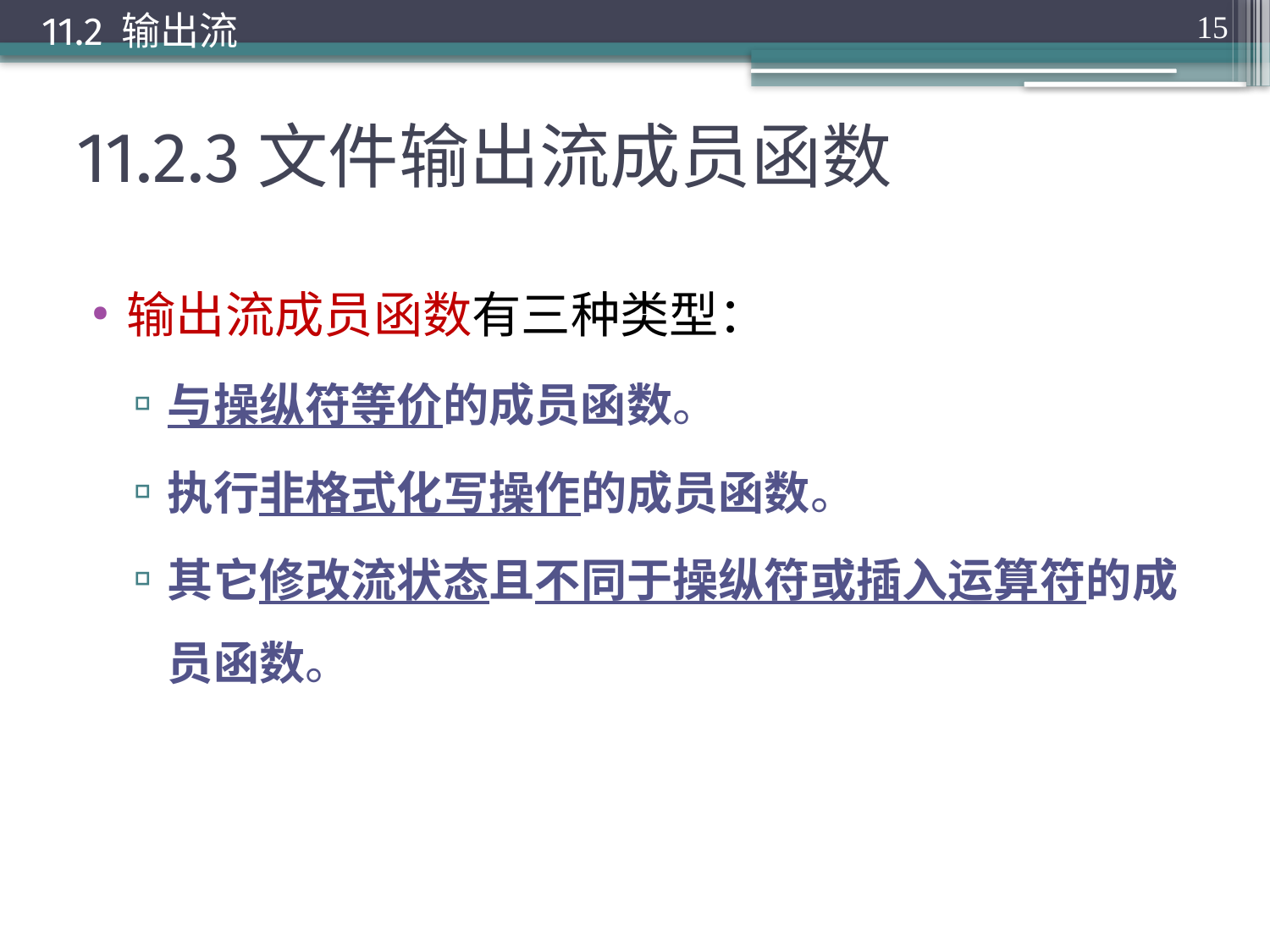

11.2 输出流
15
# 11.2.3文件输出流成员函数
输出流成员函数有三种类型：
与操纵符等价的成员函数。
执行非格式化写操作的成员函数。
其它修改流状态且不同于操纵符或插入运算符的成员函数。